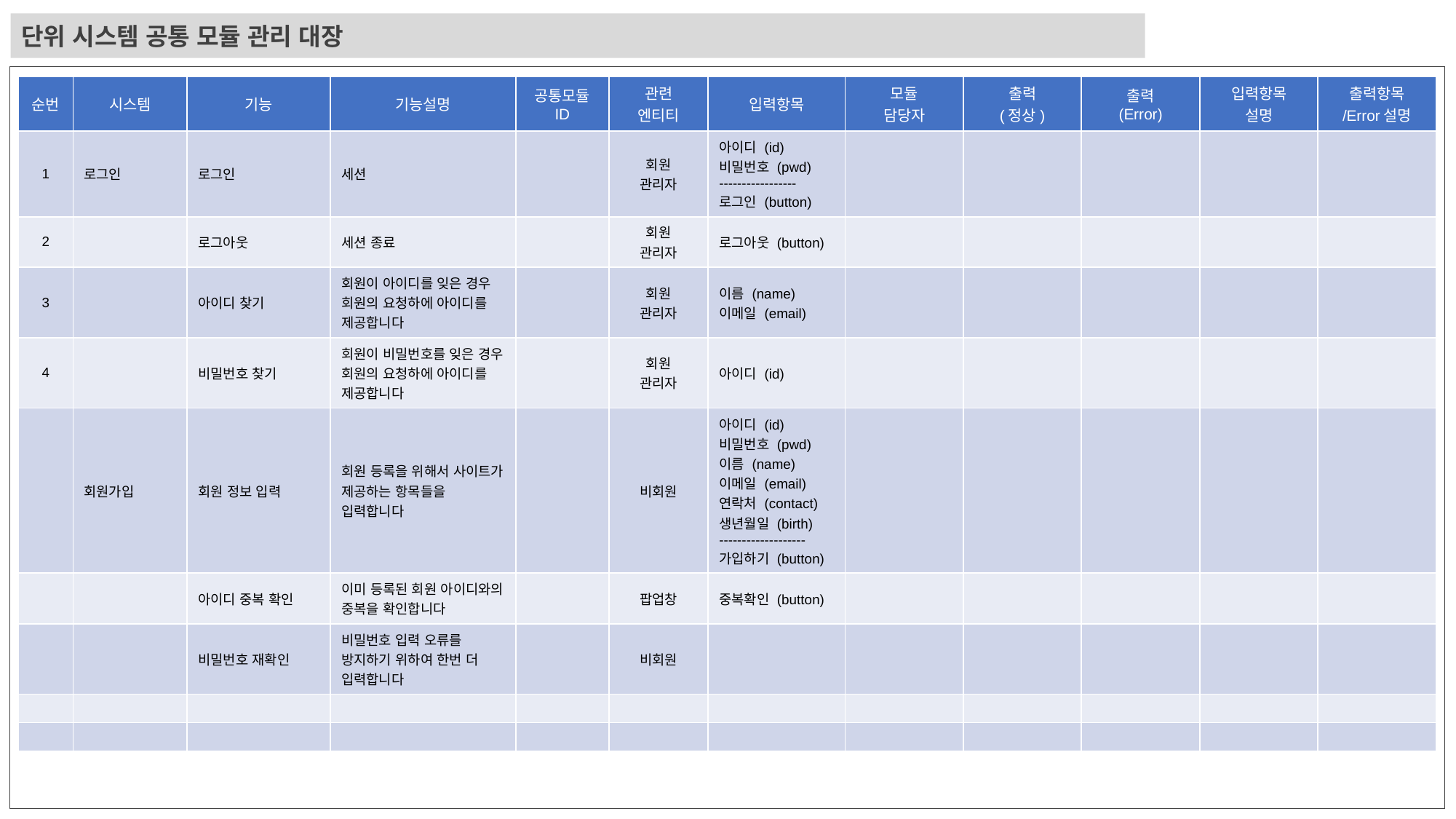

단위 시스템 공통 모듈 관리 대장

| 순번 | 시스템 | 기능 | 기능설명 | 공통모듈 ID | 관련 엔티티 | 입력항목 | 모듈 담당자 | 출력 (정상) | 출력 (Error) | 입력항목 설명 | 출력항목 /Error설명 |
| --- | --- | --- | --- | --- | --- | --- | --- | --- | --- | --- | --- |
| 1 | 로그인 | 로그인 | 세션 |  | 회원 관리자 | 아이디 (id) 비밀번호 (pwd) ----------------- 로그인 (button) |  |  |  |  |  |
| 2 |  | 로그아웃 | 세션 종료 |  | 회원 관리자 | 로그아웃 (button) |  |  |  |  |  |
| 3 |  | 아이디 찾기 | 회원이 아이디를 잊은 경우 회원의 요청하에 아이디를 제공합니다 |  | 회원 관리자 | 이름 (name) 이메일 (email) |  |  |  |  |  |
| 4 |  | 비밀번호 찾기 | 회원이 비밀번호를 잊은 경우 회원의 요청하에 아이디를 제공합니다 |  | 회원 관리자 | 아이디 (id) |  |  |  |  |  |
|  | 회원가입 | 회원 정보 입력 | 회원 등록을 위해서 사이트가 제공하는 항목들을 입력합니다 |  | 비회원 | 아이디 (id) 비밀번호 (pwd) 이름 (name) 이메일 (email) 연락처 (contact) 생년월일 (birth) ------------------- 가입하기 (button) |  |  |  |  |  |
|  |  | 아이디 중복 확인 | 이미 등록된 회원 아이디와의 중복을 확인합니다 |  | 팝업창 | 중복확인 (button) |  |  |  |  |  |
|  |  | 비밀번호 재확인 | 비밀번호 입력 오류를 방지하기 위하여 한번 더 입력합니다 |  | 비회원 |  |  |  |  |  |  |
|  |  |  |  |  |  |  |  |  |  |  |  |
|  |  |  |  |  |  |  |  |  |  |  |  |